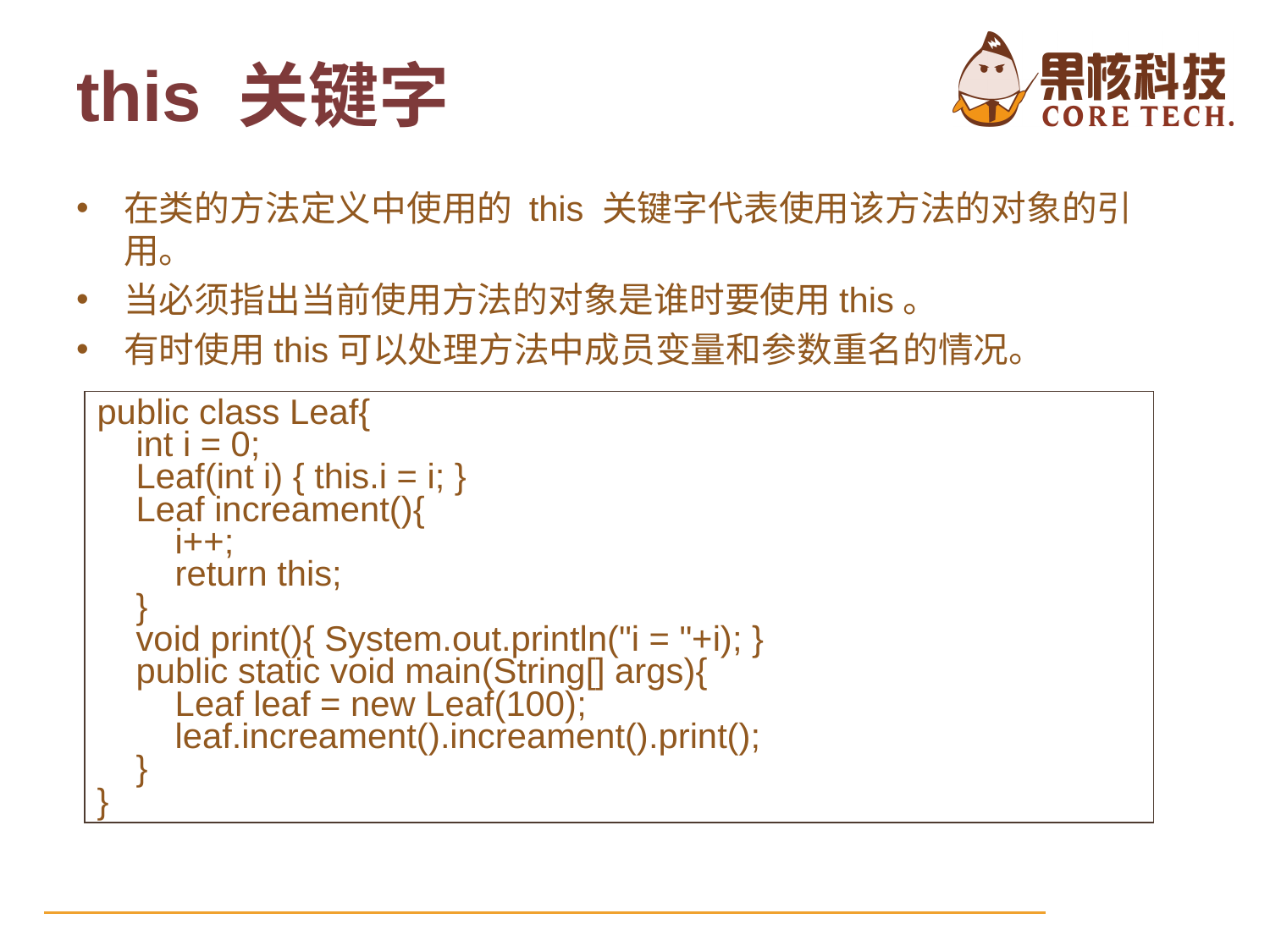

this 关键字
在类的方法定义中使用的 this 关键字代表使用该方法的对象的引用。
当必须指出当前使用方法的对象是谁时要使用this。
有时使用this可以处理方法中成员变量和参数重名的情况。
public class Leaf{
    int i = 0;
    Leaf(int i) { this.i = i; }
    Leaf increament(){
        i++;
        return this;
    }
    void print(){ System.out.println("i = "+i); }
    public static void main(String[] args){
        Leaf leaf = new Leaf(100);
        leaf.increament().increament().print();
    }
}